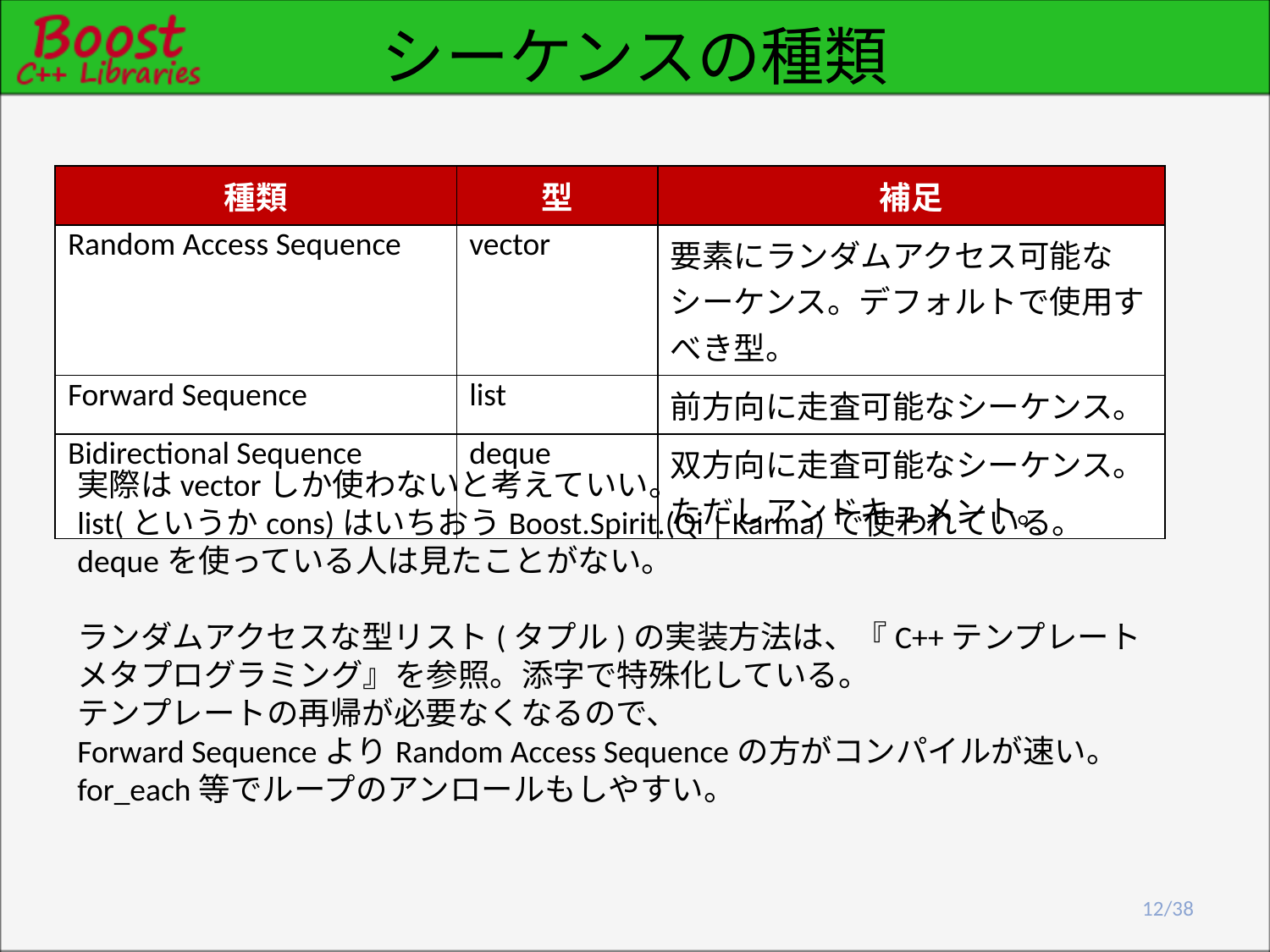

# シーケンスの種類
| 種類 | 型 | 補足 |
| --- | --- | --- |
| Random Access Sequence | vector | 要素にランダムアクセス可能なシーケンス。デフォルトで使用すべき型。 |
| Forward Sequence | list | 前方向に走査可能なシーケンス。 |
| Bidirectional Sequence | deque | 双方向に走査可能なシーケンス。 ただしアンドキュメント。 |
実際はvectorしか使わないと考えていい。
list(というかcons)はいちおうBoost.Spirit.(Qi | Karma)で使われている。
dequeを使っている人は見たことがない。

ランダムアクセスな型リスト(タプル)の実装方法は、『C++テンプレートメタプログラミング』を参照。添字で特殊化している。
テンプレートの再帰が必要なくなるので、
Forward SequenceよりRandom Access Sequenceの方がコンパイルが速い。
for_each等でループのアンロールもしやすい。
12/38